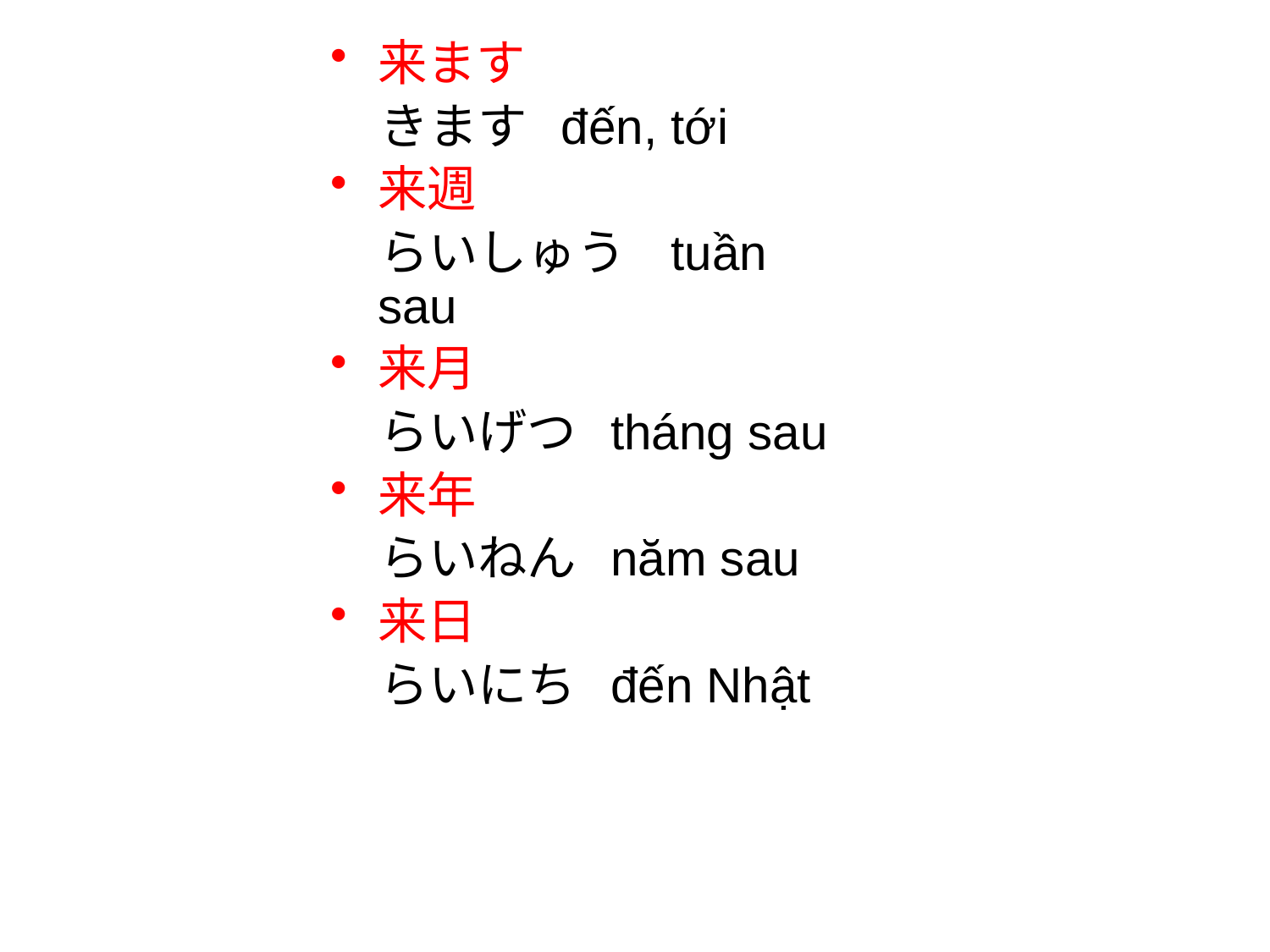

来ます
　きます  đến, tới
来週
　らいしゅう   tuần sau
来月
　らいげつ  tháng sau
来年
　らいねん  năm sau
来日
　らいにち  đến Nhật